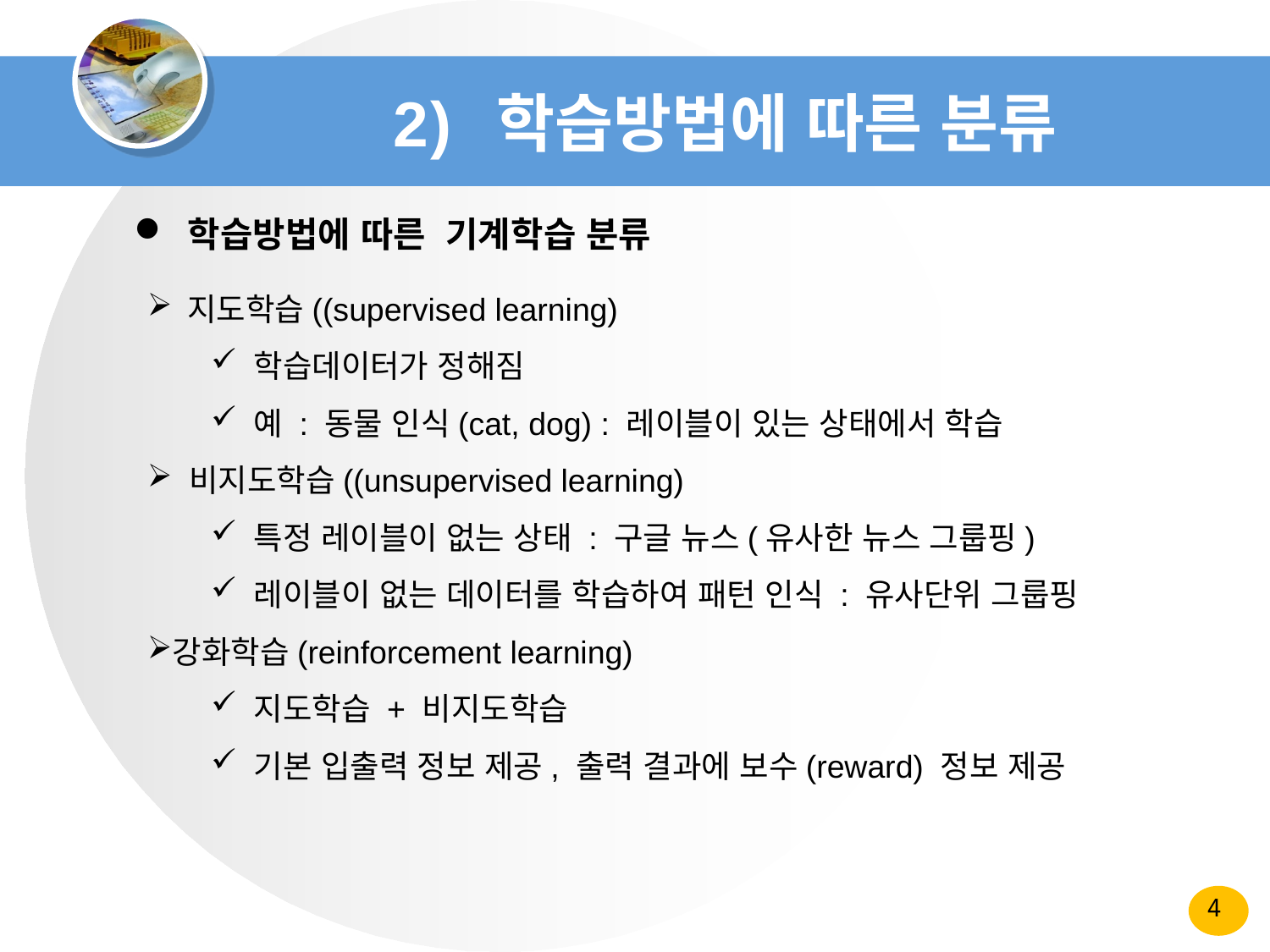

# 학습방법에 따른 분류
 학습방법에 따른  기계학습 분류
 지도학습((supervised learning)
 학습데이터가 정해짐
 예 : 동물 인식(cat, dog) : 레이블이 있는 상태에서 학습
 비지도학습((unsupervised learning)
 특정 레이블이 없는 상태 : 구글 뉴스(유사한 뉴스 그룹핑)
 레이블이 없는 데이터를 학습하여 패턴 인식 : 유사단위 그룹핑
강화학습(reinforcement learning)
 지도학습 + 비지도학습
 기본 입출력 정보 제공, 출력 결과에 보수(reward) 정보 제공
4